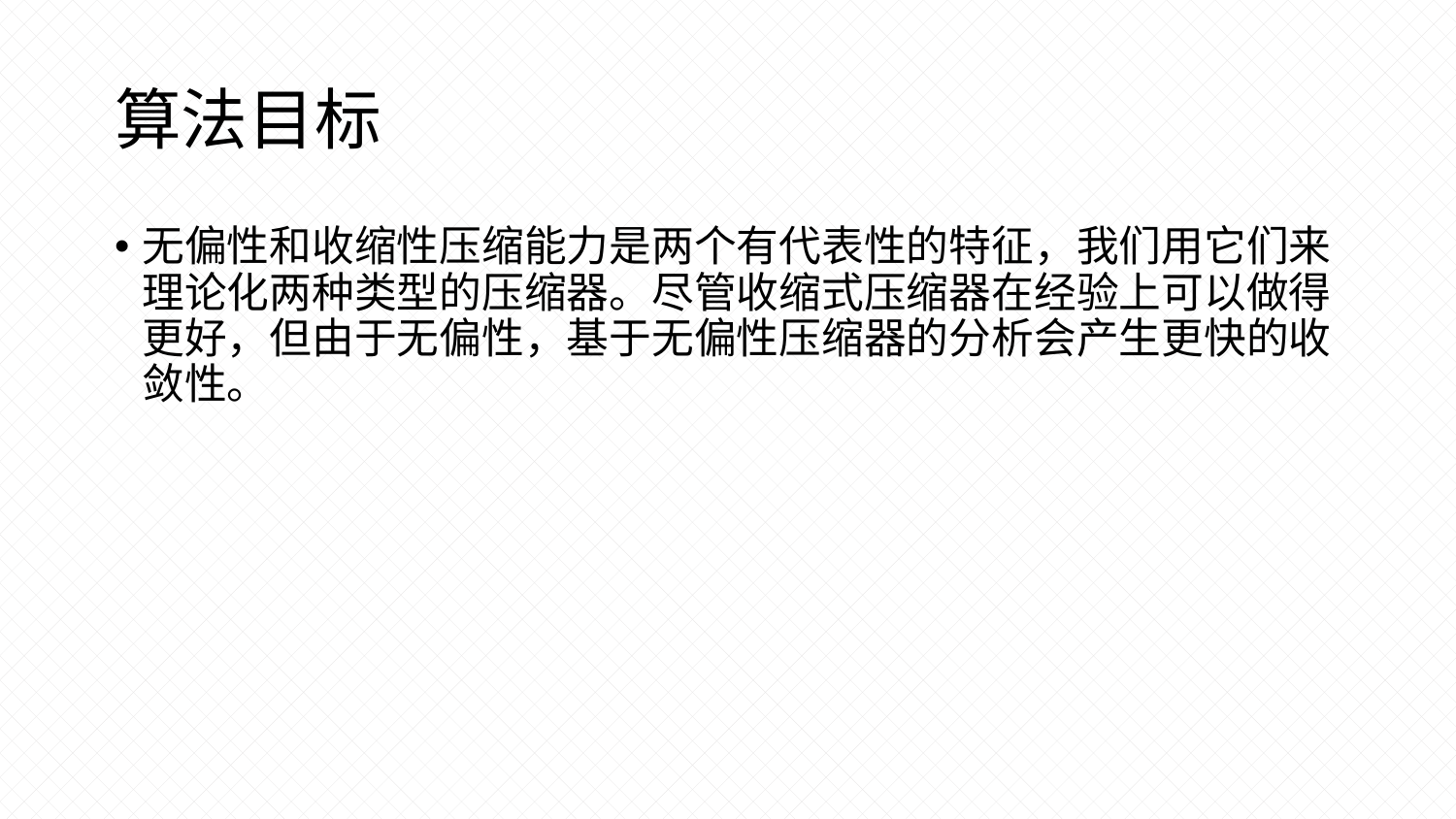

# 算法目标
无偏性和收缩性压缩能力是两个有代表性的特征，我们用它们来理论化两种类型的压缩器。尽管收缩式压缩器在经验上可以做得更好，但由于无偏性，基于无偏性压缩器的分析会产生更快的收敛性。